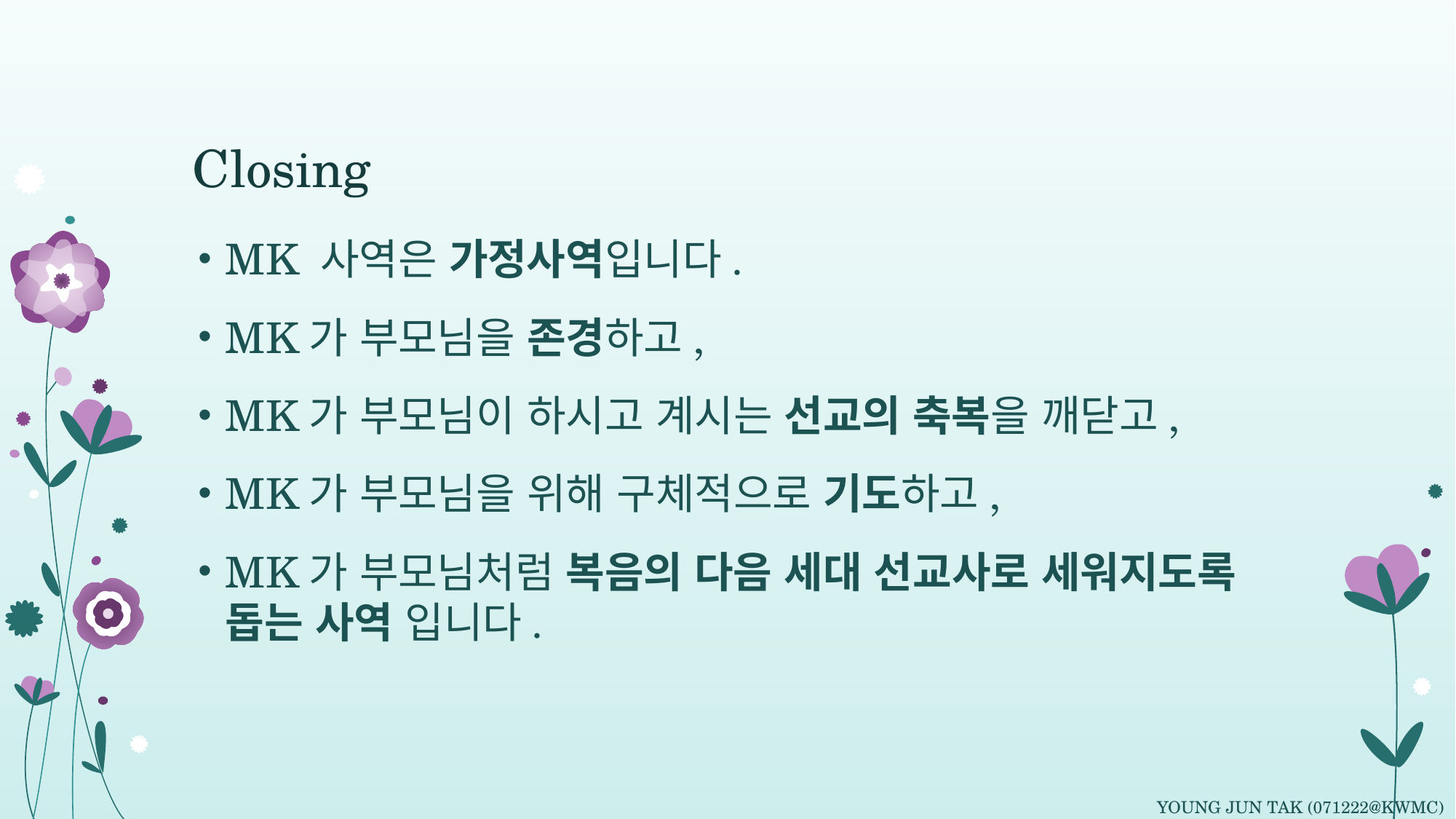

# Closing
MK 사역은 가정사역입니다.
MK가 부모님을 존경하고,
MK가 부모님이 하시고 계시는 선교의 축복을 깨닫고,
MK가 부모님을 위해 구체적으로 기도하고,
MK가 부모님처럼 복음의 다음 세대 선교사로 세워지도록 돕는 사역 입니다.
YOUNG JUN TAK (071222@KWMC)